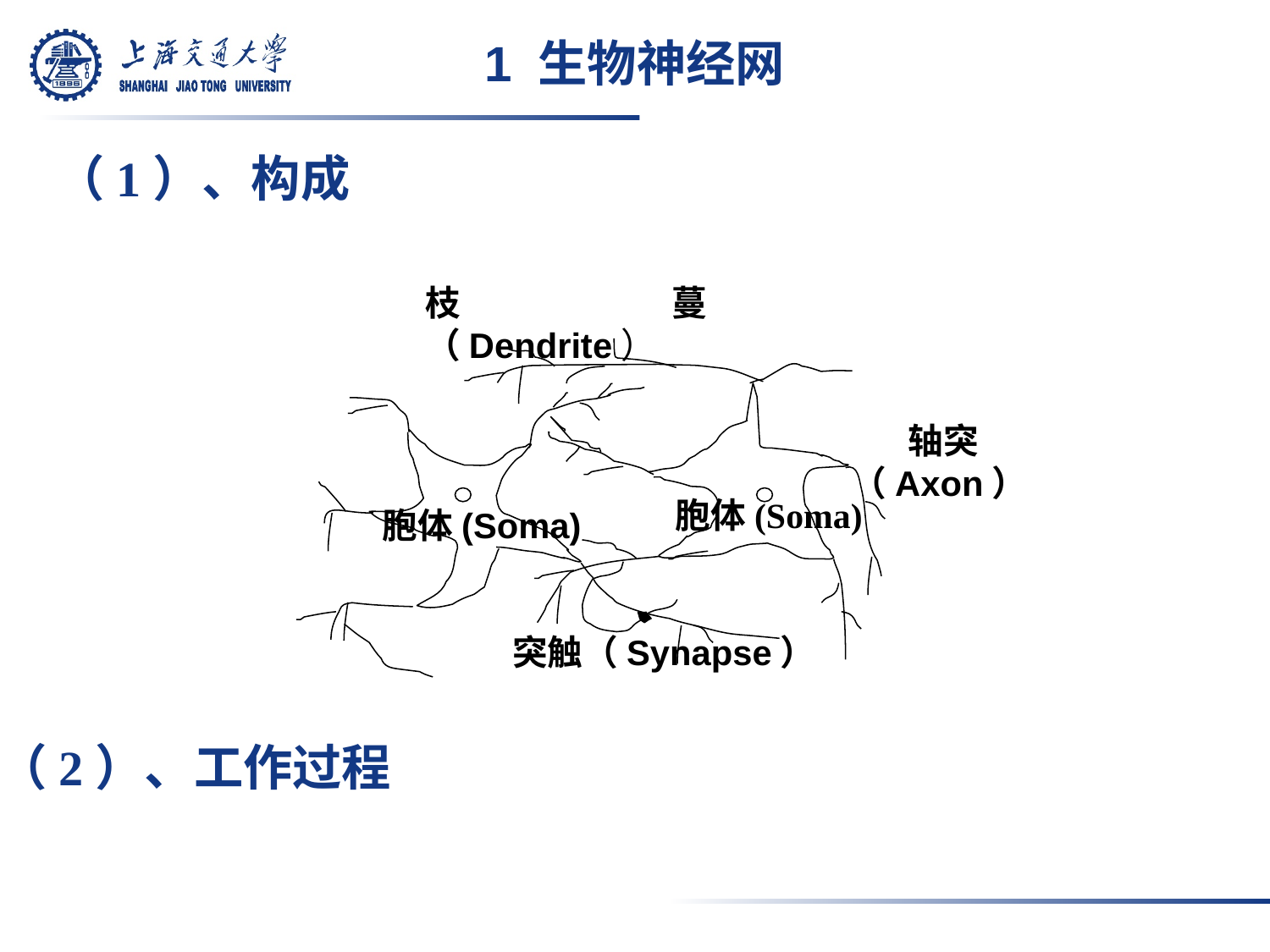

# 1 生物神经网
（1）、构成
枝蔓（Dendrite）

 轴突（Axon）
胞体(Soma)
胞体(Soma)
突触（Synapse）
（2）、工作过程